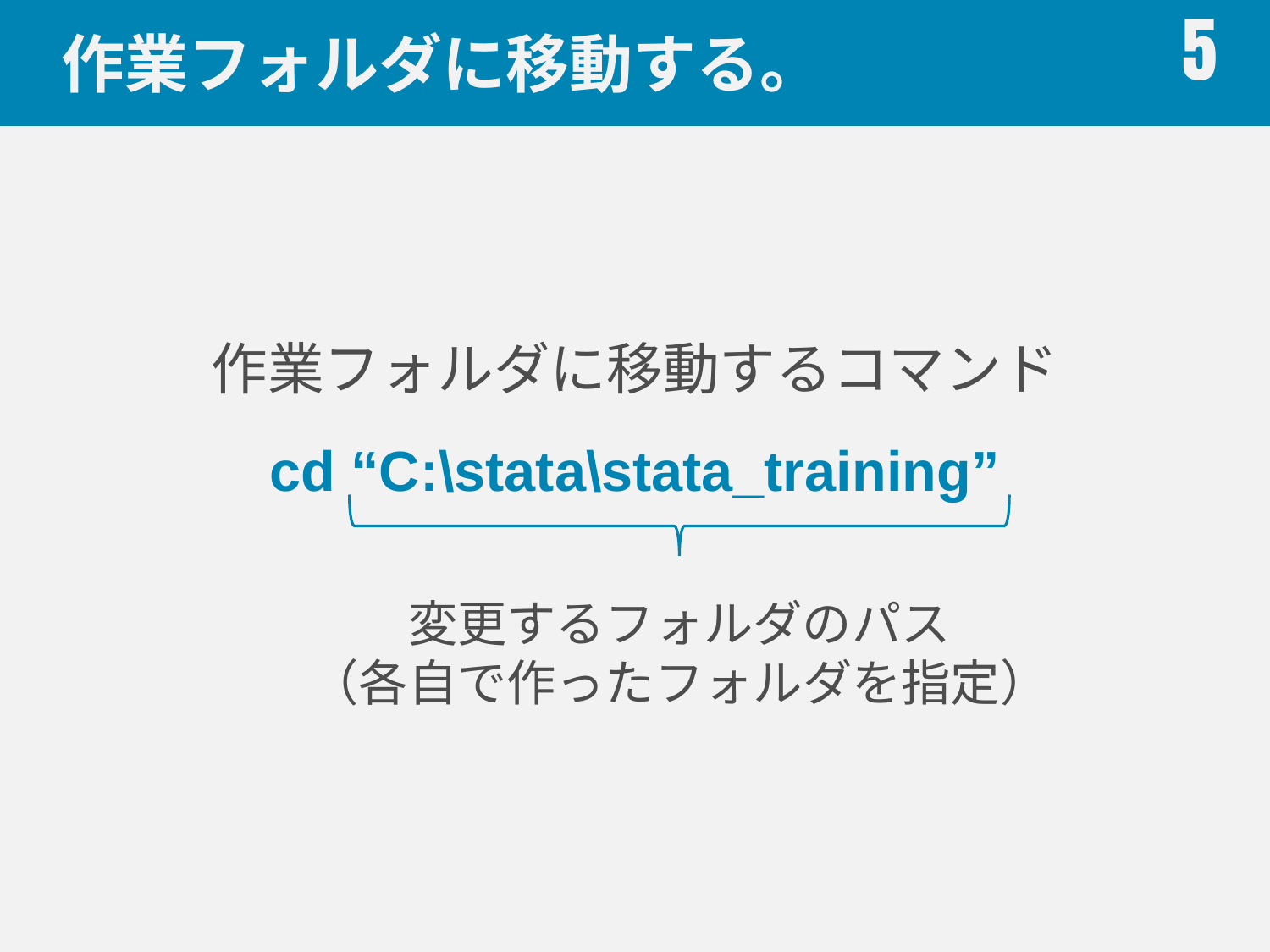

# 作業フォルダに移動する。
 5
作業フォルダに移動するコマンド
cd “C:\stata\stata_training”

変更するフォルダのパス
（各自で作ったフォルダを指定）